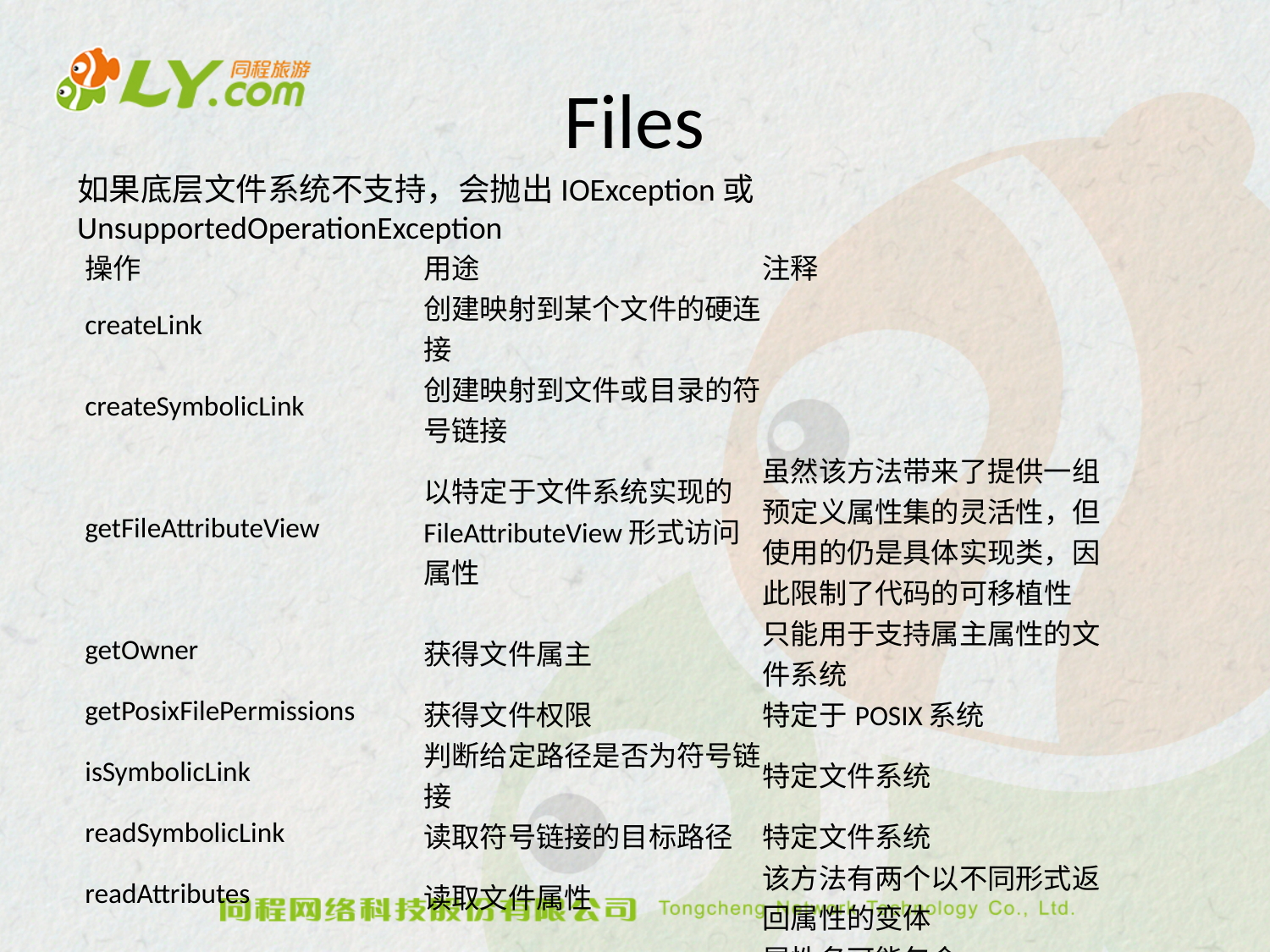

# Files
如果底层文件系统不支持，会抛出IOException或UnsupportedOperationException
| 操作 | 用途 | 注释 |
| --- | --- | --- |
| createLink | 创建映射到某个文件的硬连接 |  |
| createSymbolicLink | 创建映射到文件或目录的符号链接 |  |
| getFileAttributeView | 以特定于文件系统实现的FileAttributeView形式访问属性 | 虽然该方法带来了提供一组预定义属性集的灵活性，但使用的仍是具体实现类，因此限制了代码的可移植性 |
| getOwner | 获得文件属主 | 只能用于支持属主属性的文件系统 |
| getPosixFilePermissions | 获得文件权限 | 特定于POSIX系统 |
| isSymbolicLink | 判断给定路径是否为符号链接 | 特定文件系统 |
| readSymbolicLink | 读取符号链接的目标路径 | 特定文件系统 |
| readAttributes | 读取文件属性 | 该方法有两个以不同形式返回属性的变体 |
| setAttribute | 设置文件属性 | 属性名可能包含FileAttributeView限定词 |